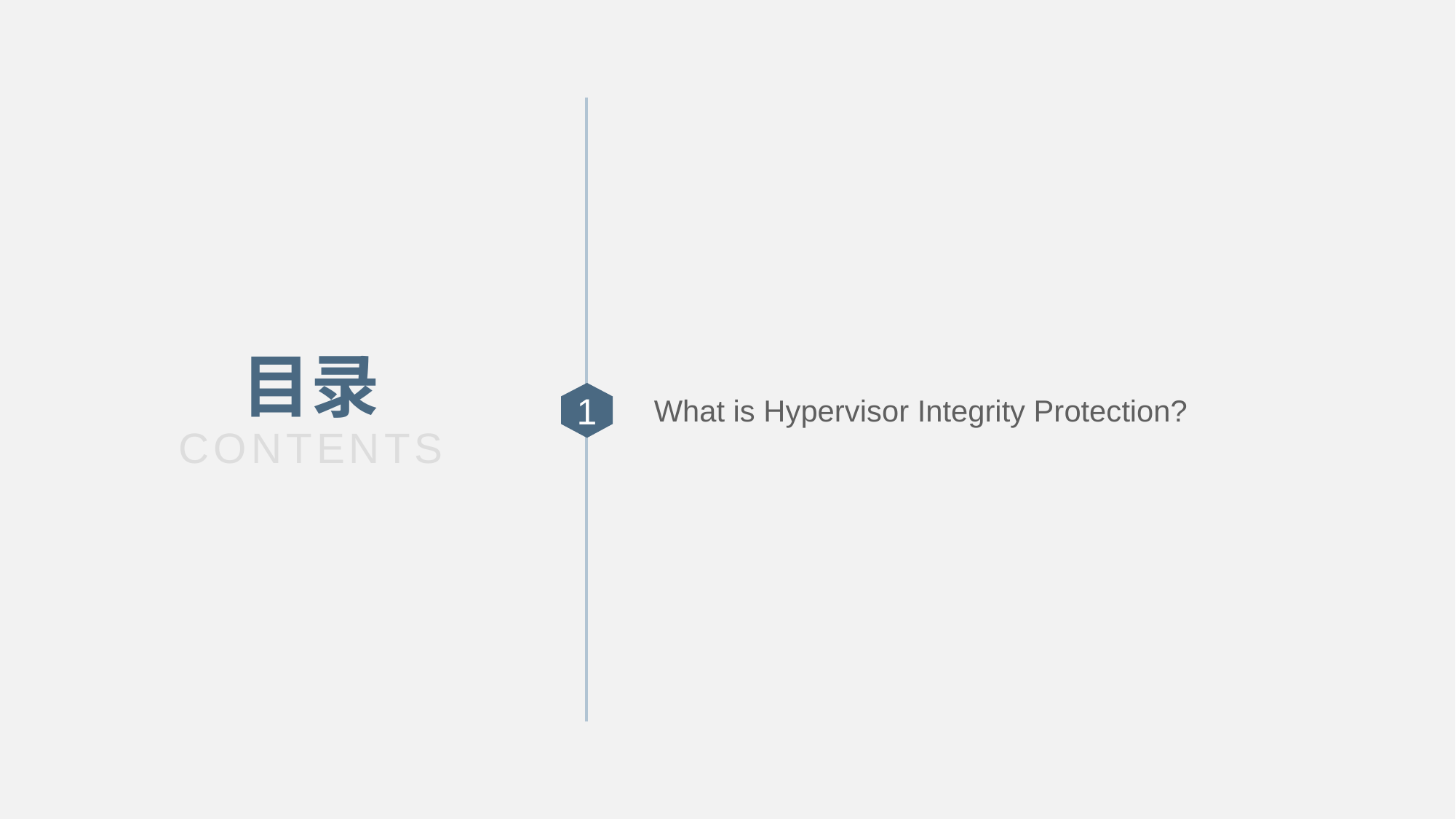

目录
What is Hypervisor Integrity Protection?
1
CONTENTS